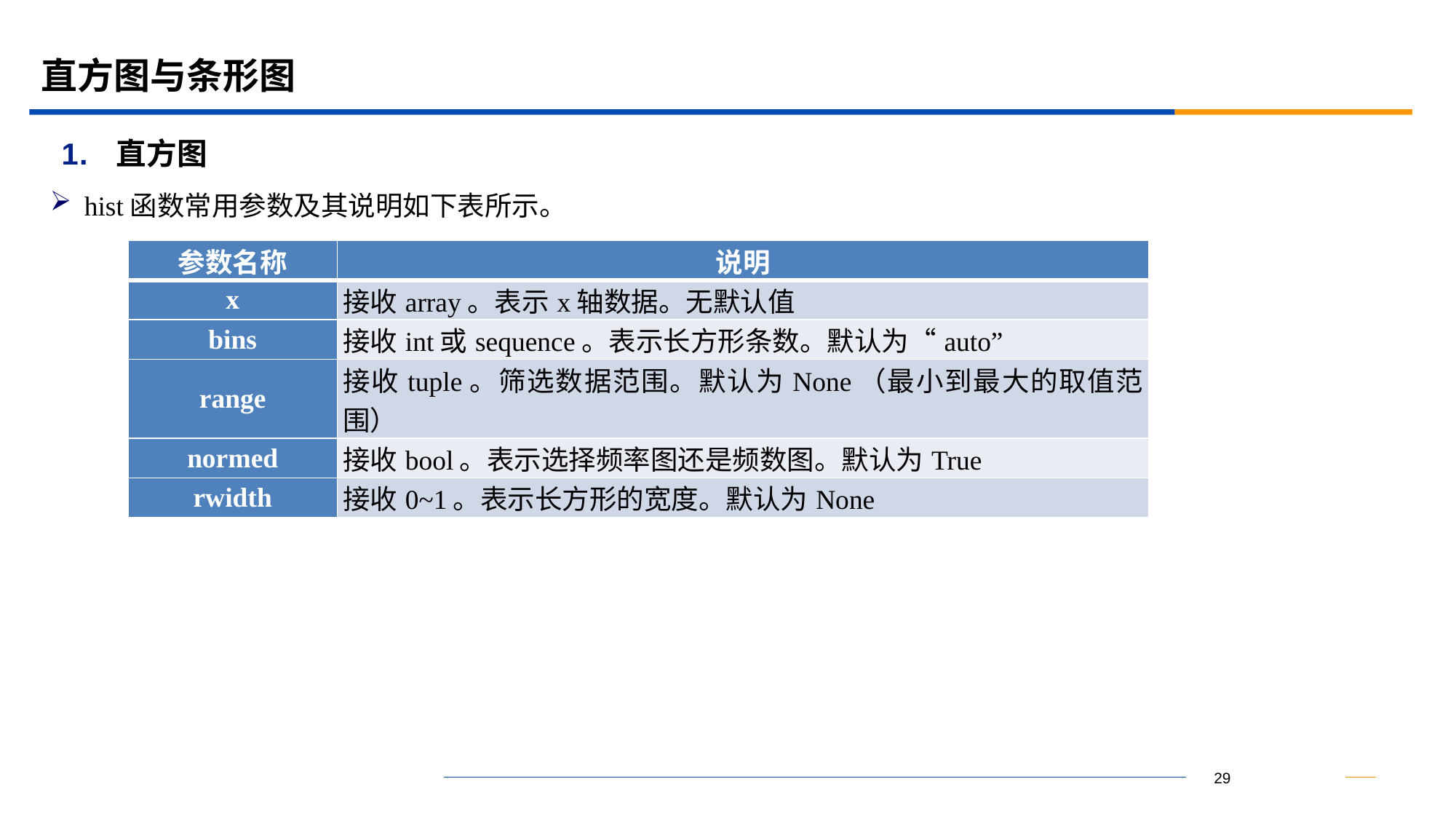

# 直方图与条形图
直方图
hist函数常用参数及其说明如下表所示。
| 参数名称 | 说明 |
| --- | --- |
| x | 接收array。表示x轴数据。无默认值 |
| bins | 接收int或sequence。表示长方形条数。默认为“auto” |
| range | 接收tuple。筛选数据范围。默认为None（最小到最大的取值范围） |
| normed | 接收bool。表示选择频率图还是频数图。默认为True |
| rwidth | 接收0~1。表示长方形的宽度。默认为None |